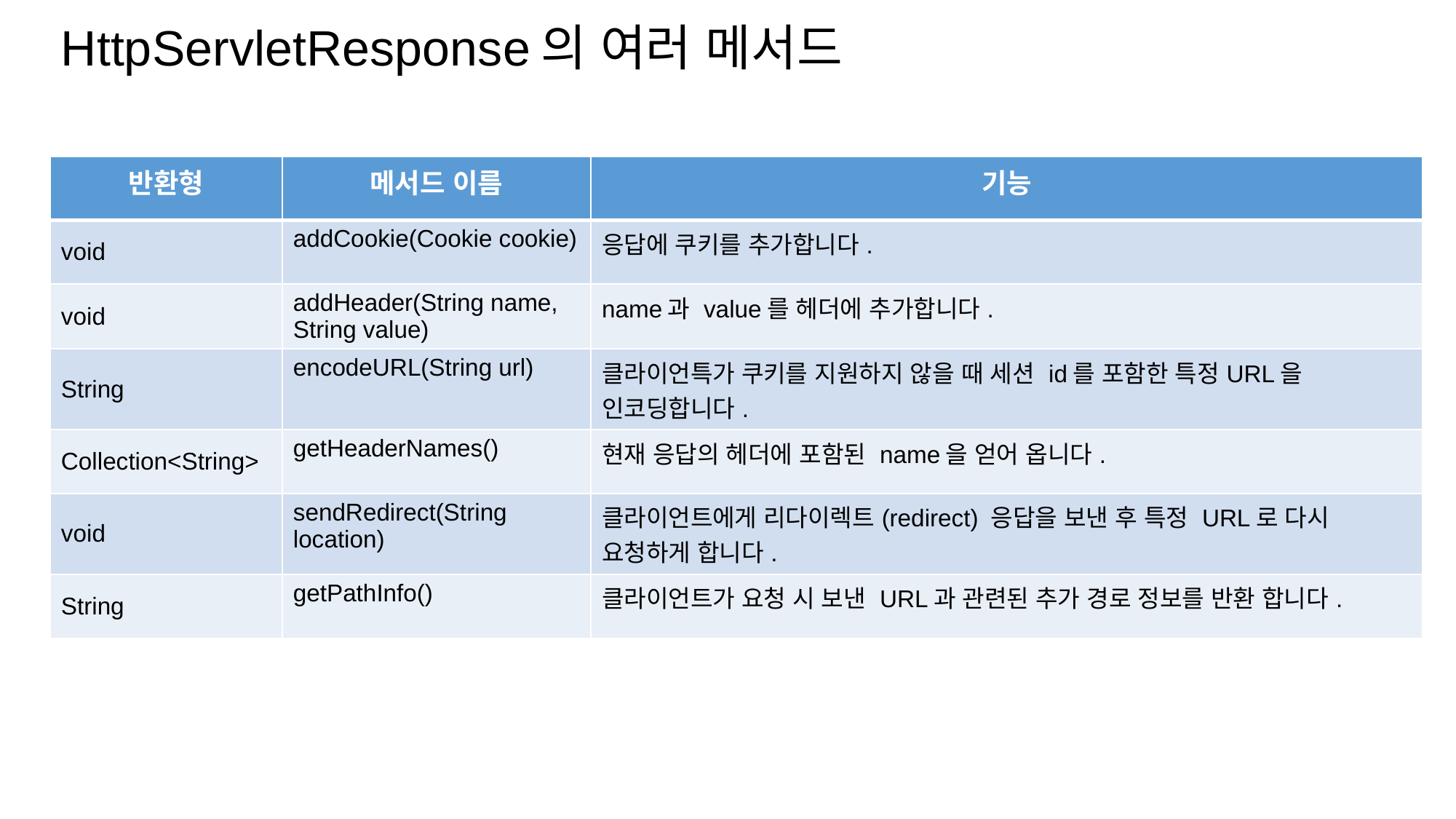

HttpServletResponse의 여러 메서드
| 반환형 | 메서드 이름 | 기능 |
| --- | --- | --- |
| void | addCookie(Cookie cookie) | 응답에 쿠키를 추가합니다. |
| void | addHeader(String name, String value) | name과 value를 헤더에 추가합니다. |
| String | encodeURL(String url) | 클라이언특가 쿠키를 지원하지 않을 때 세션 id를 포함한 특정URL을 인코딩합니다. |
| Collection<String> | getHeaderNames() | 현재 응답의 헤더에 포함된 name을 얻어 옵니다. |
| void | sendRedirect(String location) | 클라이언트에게 리다이렉트(redirect) 응답을 보낸 후 특정 URL로 다시 요청하게 합니다. |
| String | getPathInfo() | 클라이언트가 요청 시 보낸 URL과 관련된 추가 경로 정보를 반환 합니다. |